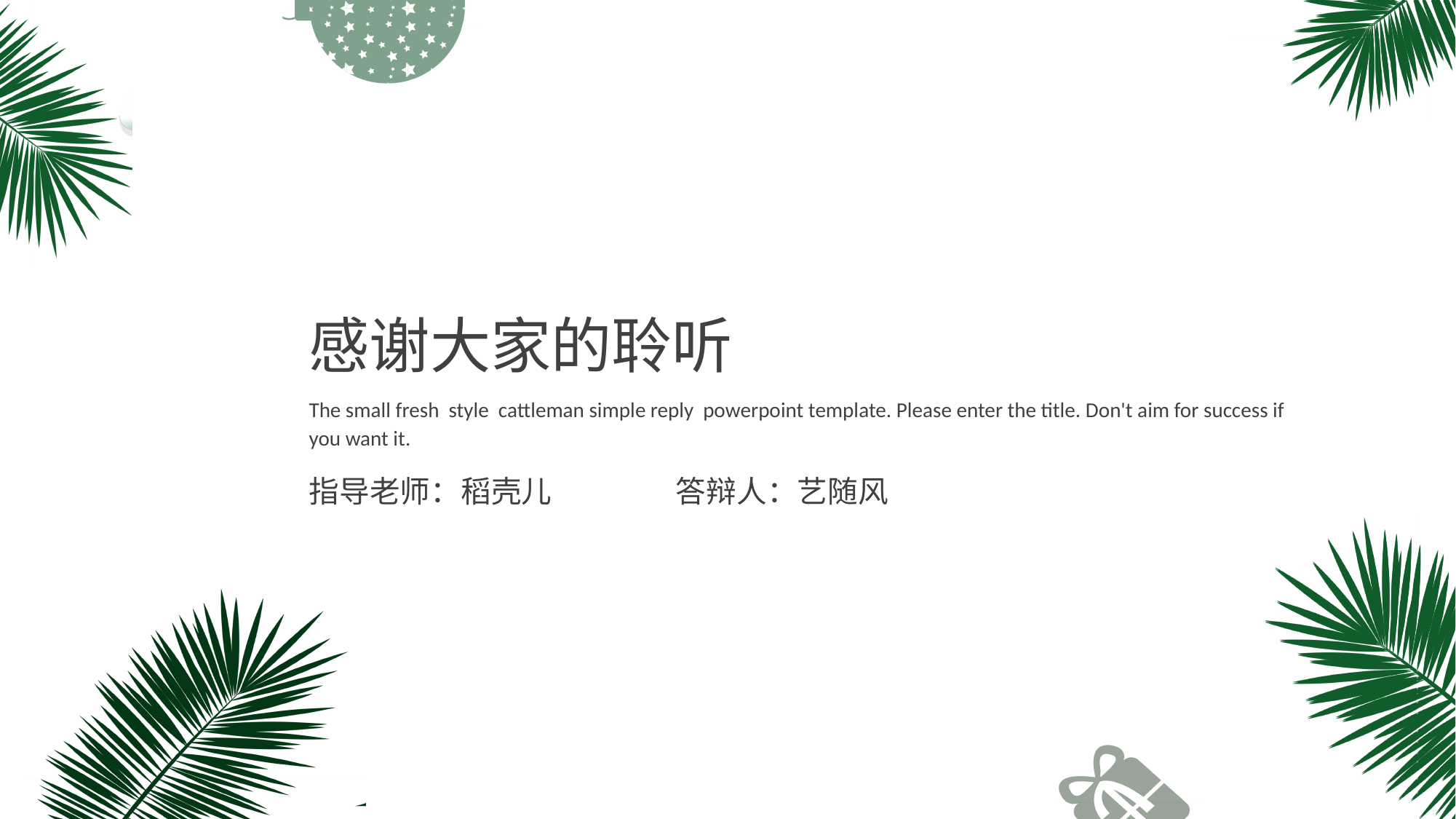

感谢大家的聆听
The small fresh  style  cattleman simple reply  powerpoint template. Please enter the title. Don't aim for success if you want it.
指导老师：稻壳儿
答辩人：艺随风